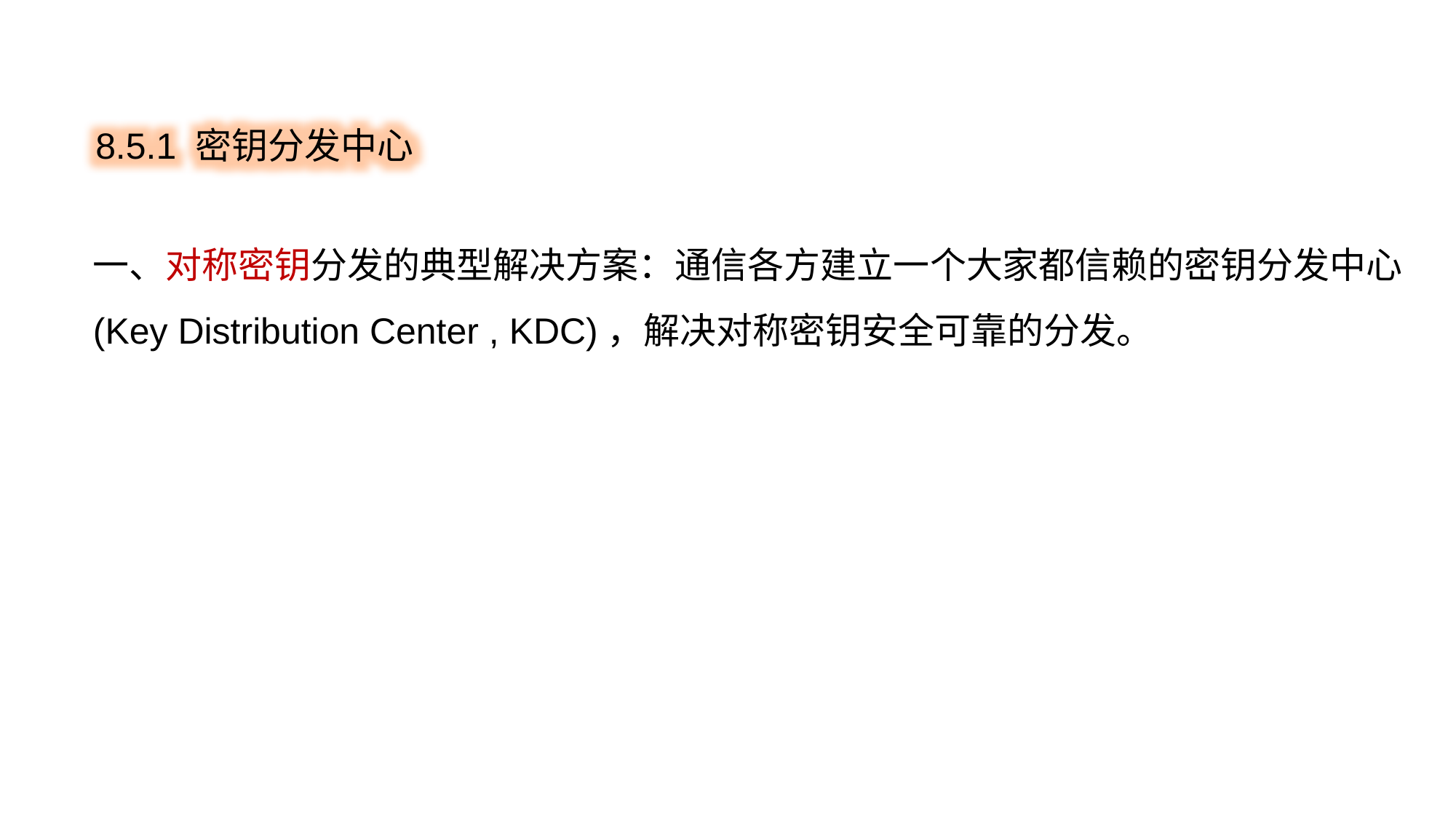

8.5.1 密钥分发中心
一、对称密钥分发的典型解决方案：通信各方建立一个大家都信赖的密钥分发中心(Key Distribution Center , KDC)，解决对称密钥安全可靠的分发。